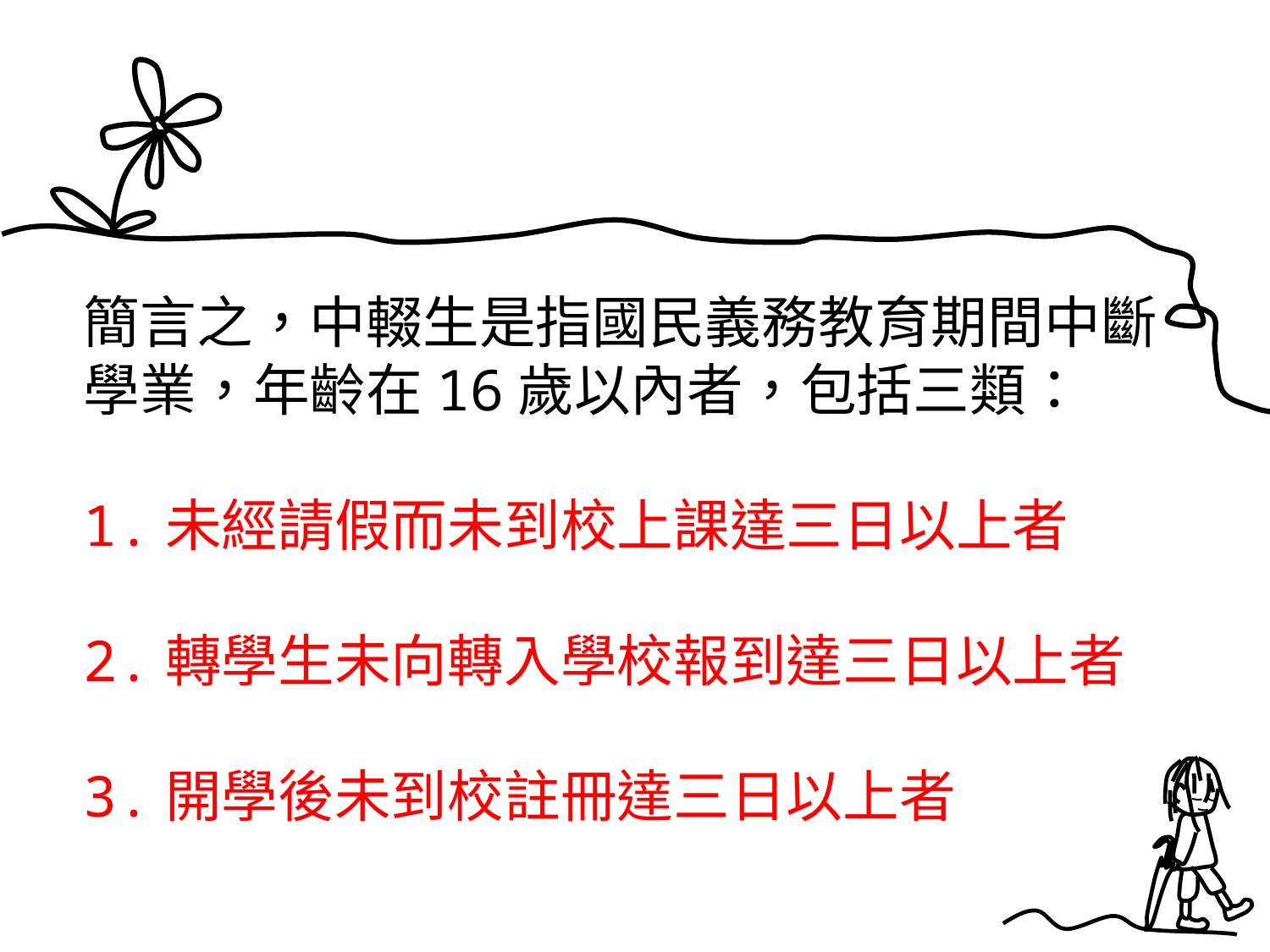

簡言之，中輟生是指國民義務教育期間中斷學業，年齡在16歲以內者，包括三類：

1.未經請假而未到校上課達三日以上者

2.轉學生未向轉入學校報到達三日以上者

3.開學後未到校註冊達三日以上者